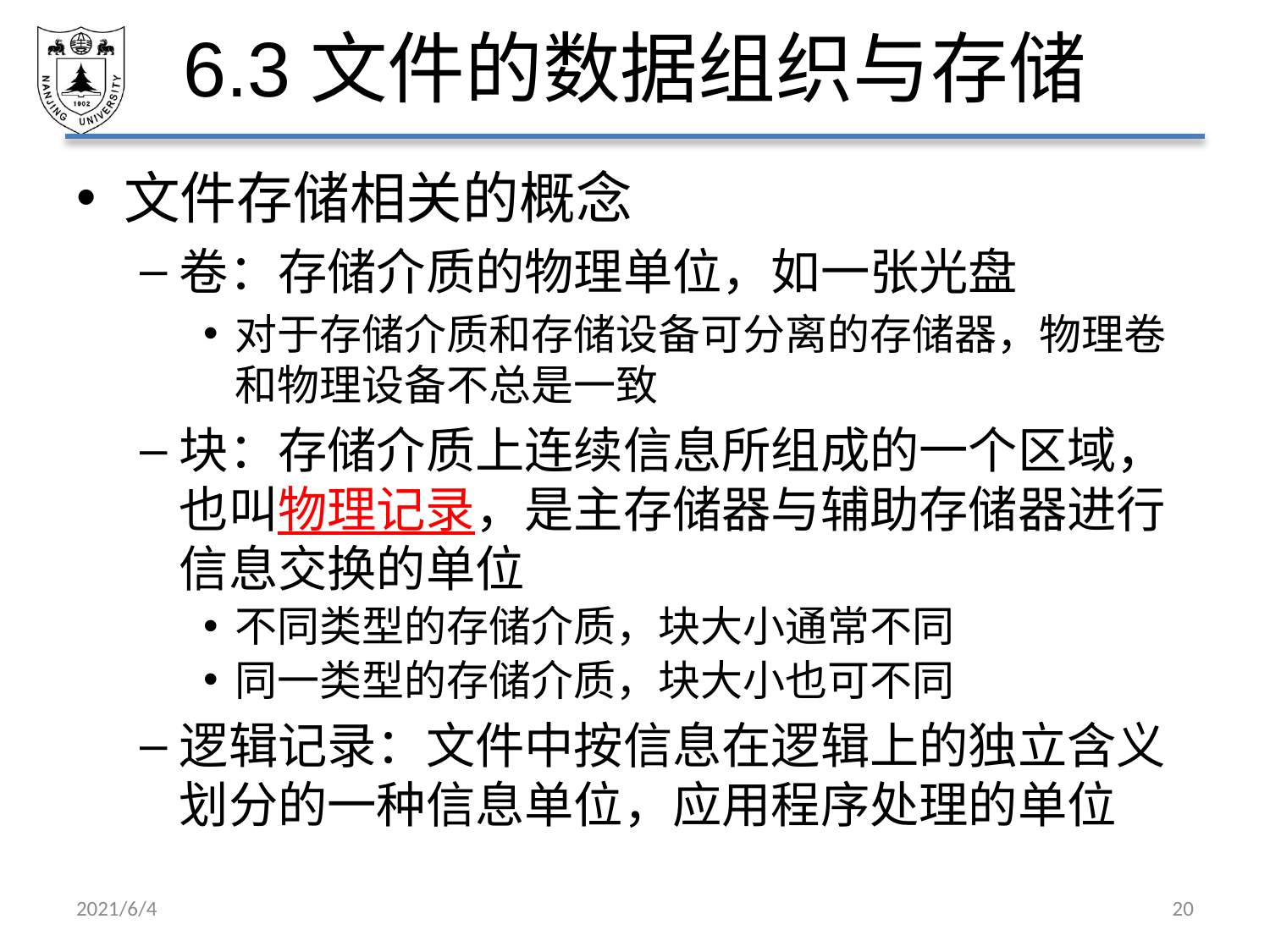

# 6.3文件的数据组织与存储
文件存储相关的概念
卷：存储介质的物理单位，如一张光盘
对于存储介质和存储设备可分离的存储器，物理卷和物理设备不总是一致
块：存储介质上连续信息所组成的一个区域，也叫物理记录，是主存储器与辅助存储器进行信息交换的单位
不同类型的存储介质，块大小通常不同
同一类型的存储介质，块大小也可不同
逻辑记录：文件中按信息在逻辑上的独立含义划分的一种信息单位，应用程序处理的单位
2021/6/4
20